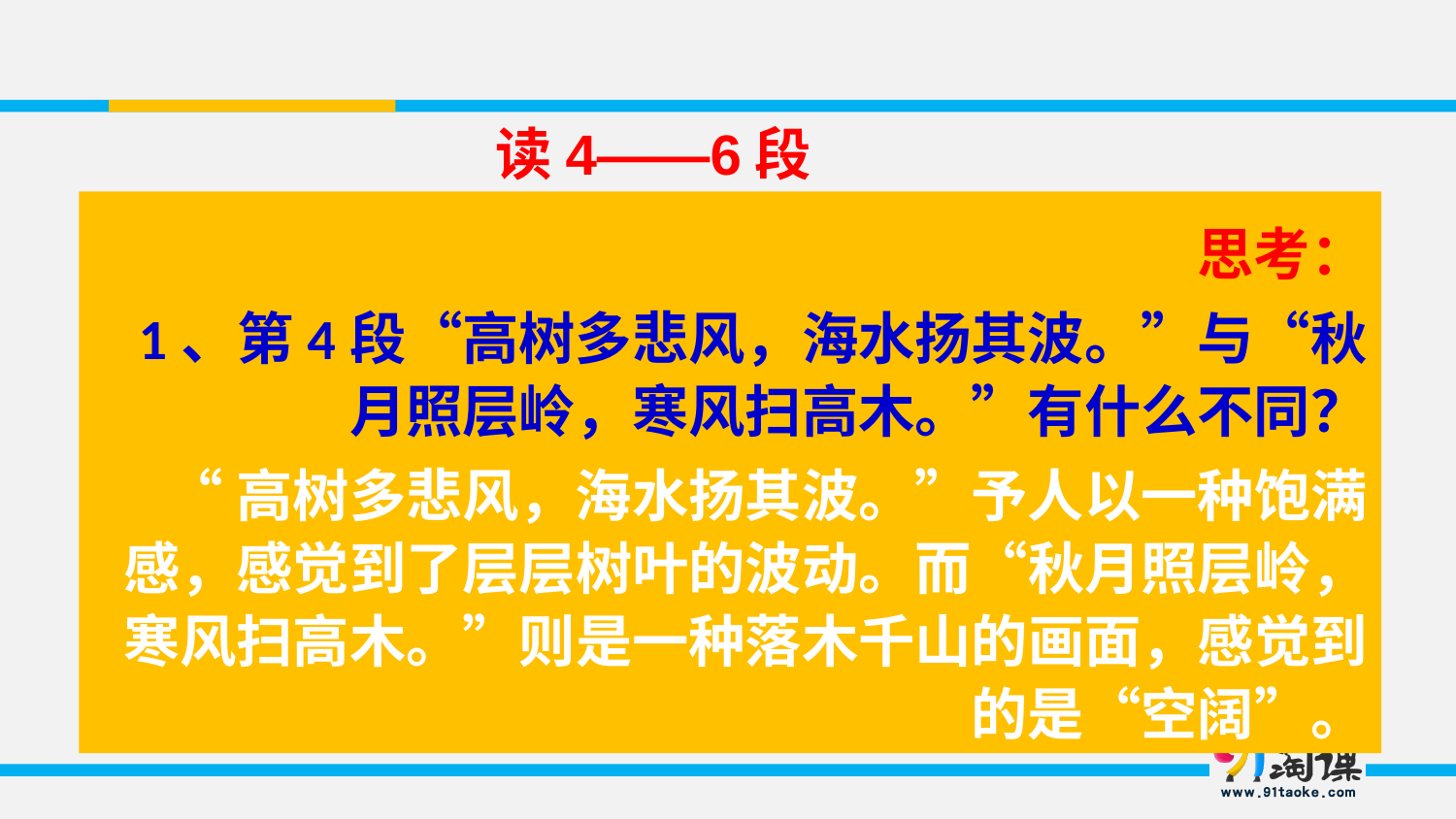

读4——6段
思考：
1、第4段“高树多悲风，海水扬其波。”与“秋月照层岭，寒风扫高木。”有什么不同？
  “高树多悲风，海水扬其波。”予人以一种饱满感，感觉到了层层树叶的波动。而“秋月照层岭，寒风扫高木。”则是一种落木千山的画面，感觉到的是“空阔”。